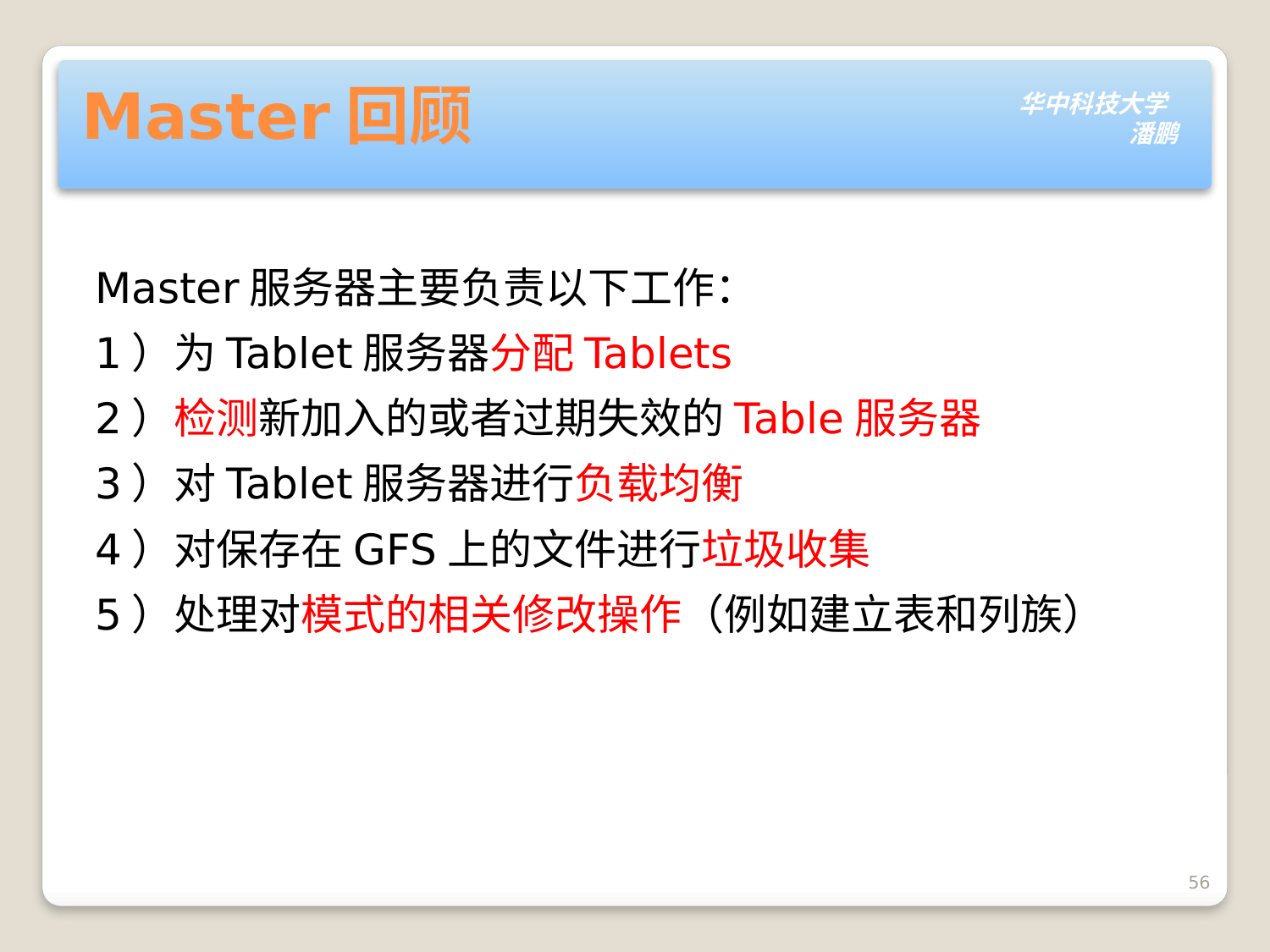

# Master回顾
Master服务器主要负责以下工作：
1）为Tablet服务器分配Tablets
2）检测新加入的或者过期失效的Table服务器
3）对Tablet服务器进行负载均衡
4）对保存在GFS上的文件进行垃圾收集
5）处理对模式的相关修改操作（例如建立表和列族）
56